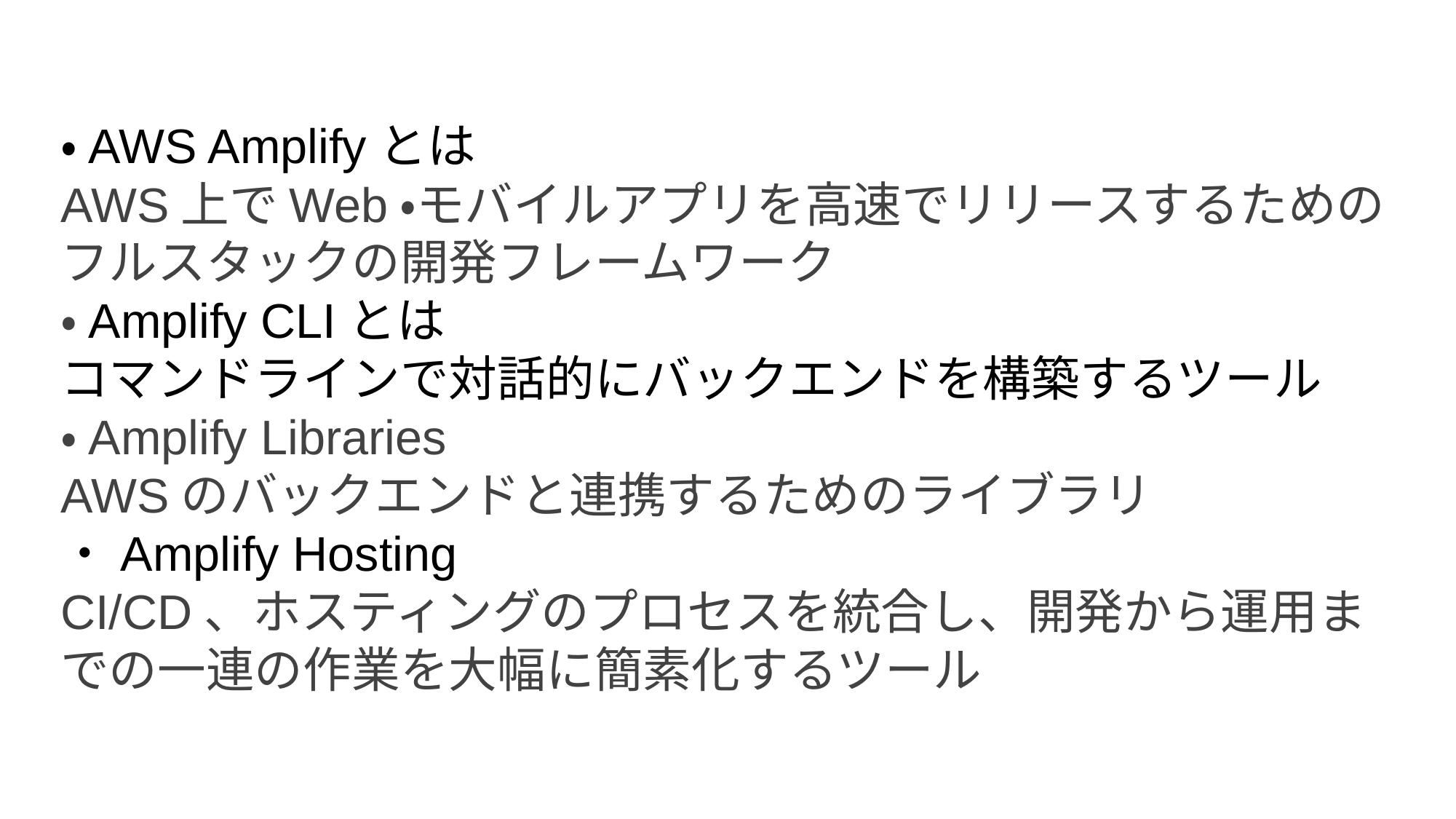

・AWS Amplifyとは
AWS上でWeb・モバイルアプリを高速でリリースするためのフルスタックの開発フレームワーク
・Amplify CLIとは
コマンドラインで対話的にバックエンドを構築するツール
・Amplify Libraries
AWSのバックエンドと連携するためのライブラリ
・Amplify Hosting
CI/CD、ホスティングのプロセスを統合し、開発から運用までの一連の作業を大幅に簡素化するツール